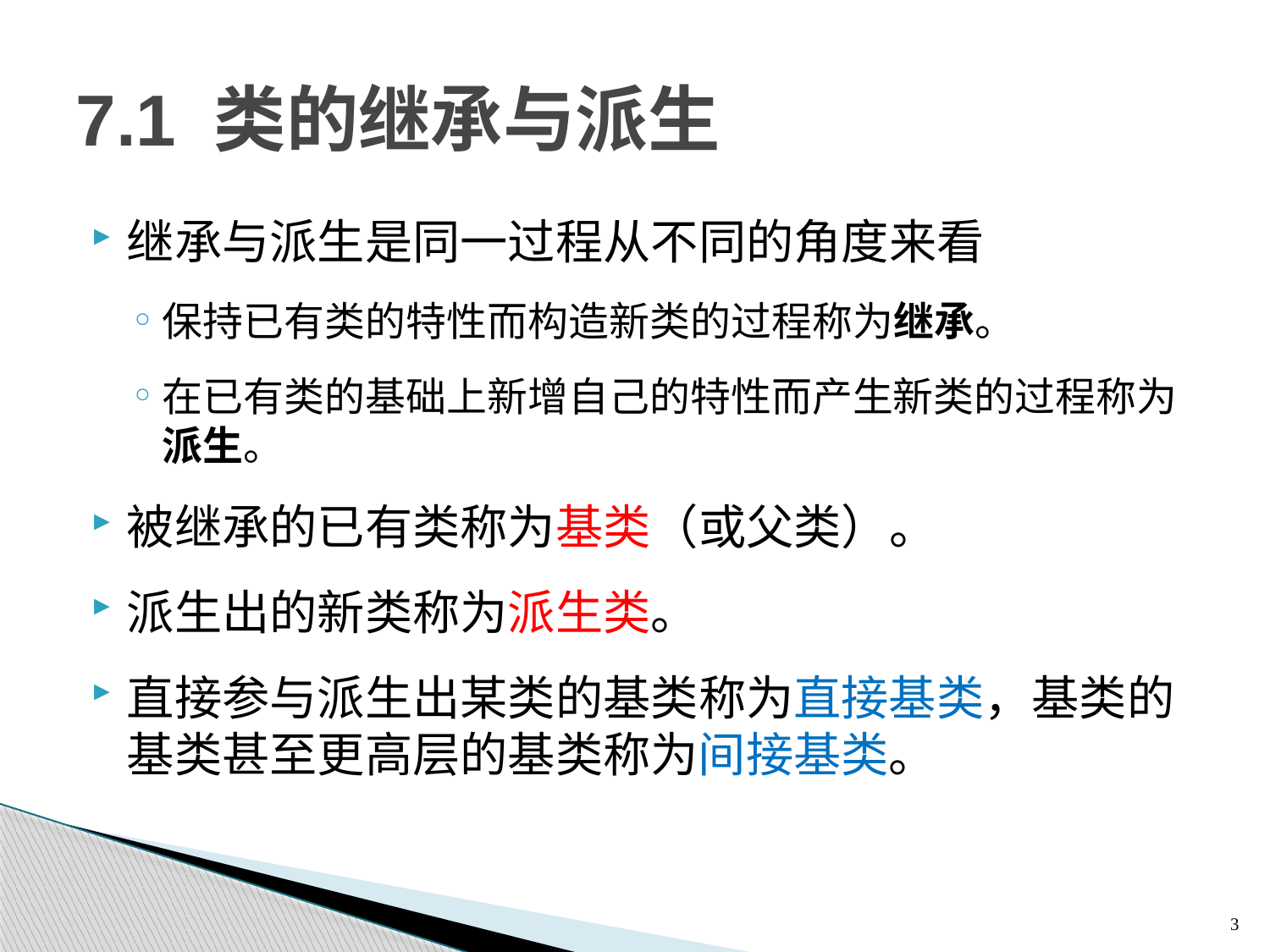

7.1 类的继承与派生
# 7.1 类的继承与派生
继承与派生是同一过程从不同的角度来看
保持已有类的特性而构造新类的过程称为继承。
在已有类的基础上新增自己的特性而产生新类的过程称为派生。
被继承的已有类称为基类（或父类）。
派生出的新类称为派生类。
直接参与派生出某类的基类称为直接基类，基类的基类甚至更高层的基类称为间接基类。
3